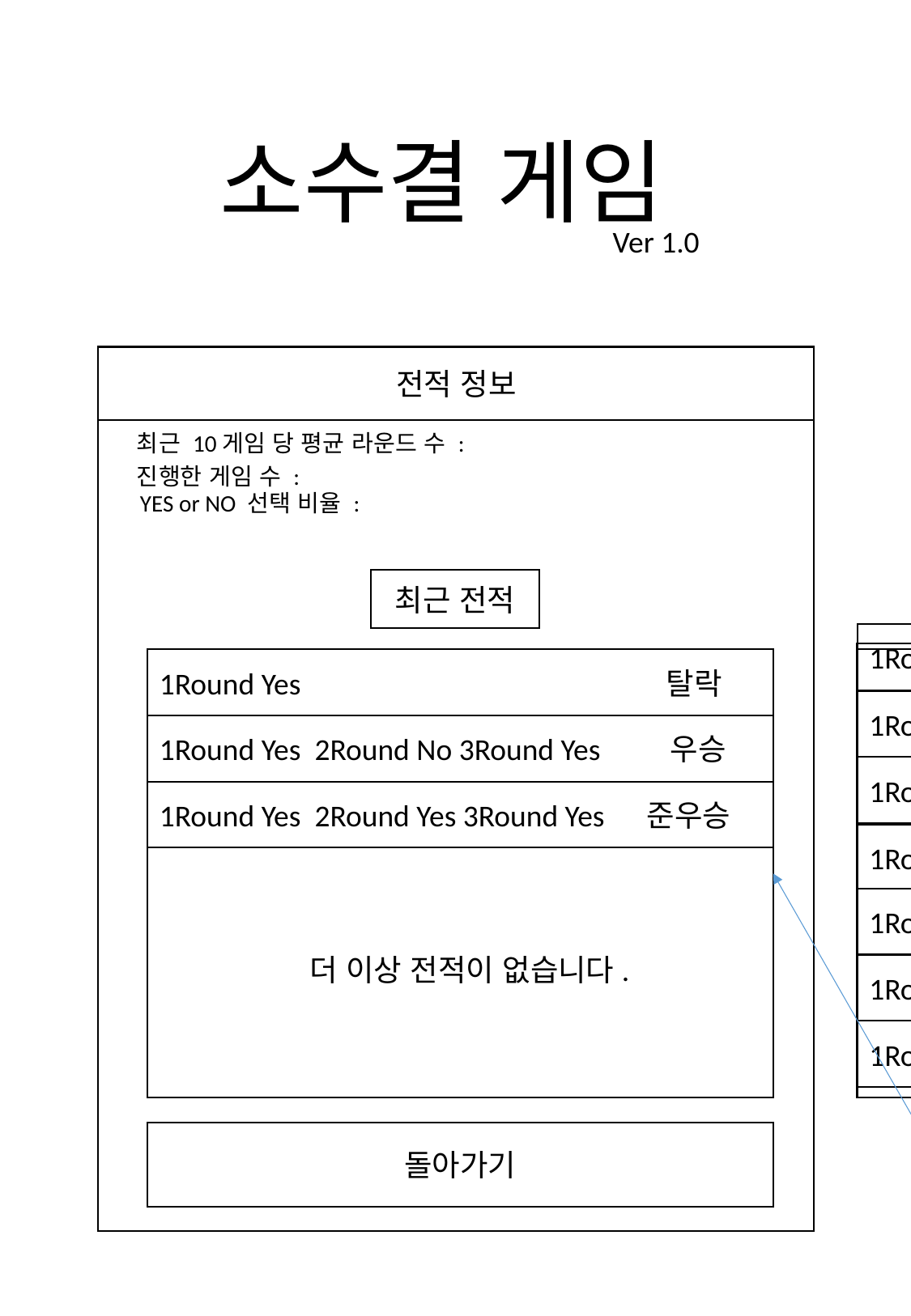

전적
소수결 게임
Ver 1.0
전적 정보

최근 10게임 당 평균 라운드 수 :
진행한 게임 수 :
YES or NO 선택 비율 :
최근 전적
최근 전적
1Round No   2Round No                              탈락

1Round Yes                                                    탈락

1Round Yes                                                    탈락
1Round Yes  2Round No 3Round Yes         우승

1Round Yes  2Round No 3Round Yes         우승
1Round Yes  2Round Yes 3Round Yes     준우승
1Round Yes  2Round Yes 3Round Yes     준우승
1Round Yes  2Round Yes 3Round Yes     준우승
더 이상 전적이 없습니다.
1Round Yes  2Round Yes 3Round Yes     준우승
1Round Yes  2Round Yes 3Round Yes     준우승
1Round Yes  2Round Yes 3Round Yes     준우승
돌아가기
이 전적은 최근 전적 중심이다.
전적이 적을 때와 전적이 많을 때